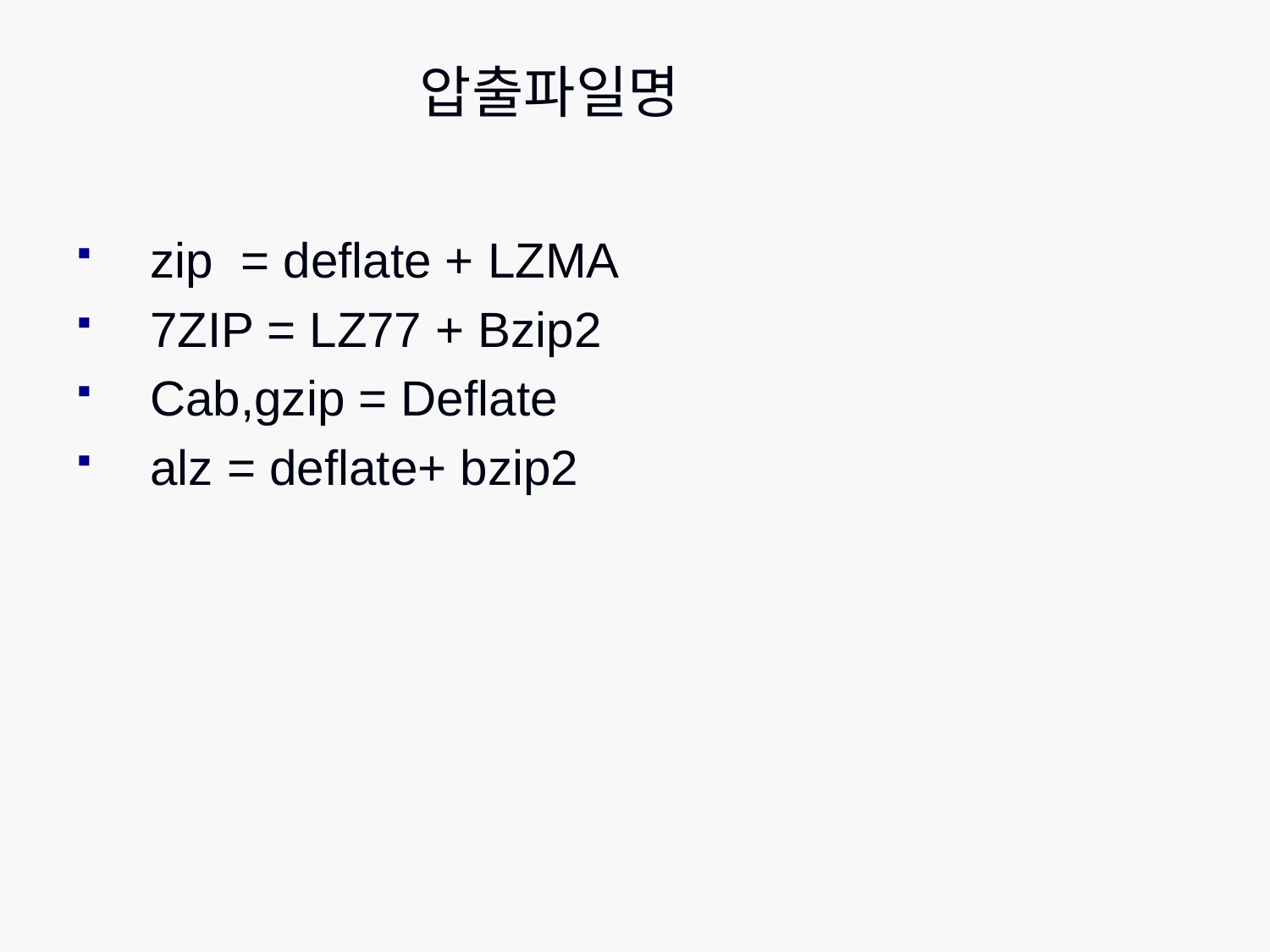

# 압출파일명
zip  = deflate + LZMA
7ZIP = LZ77 + Bzip2
Cab,gzip = Deflate
alz = deflate+ bzip2